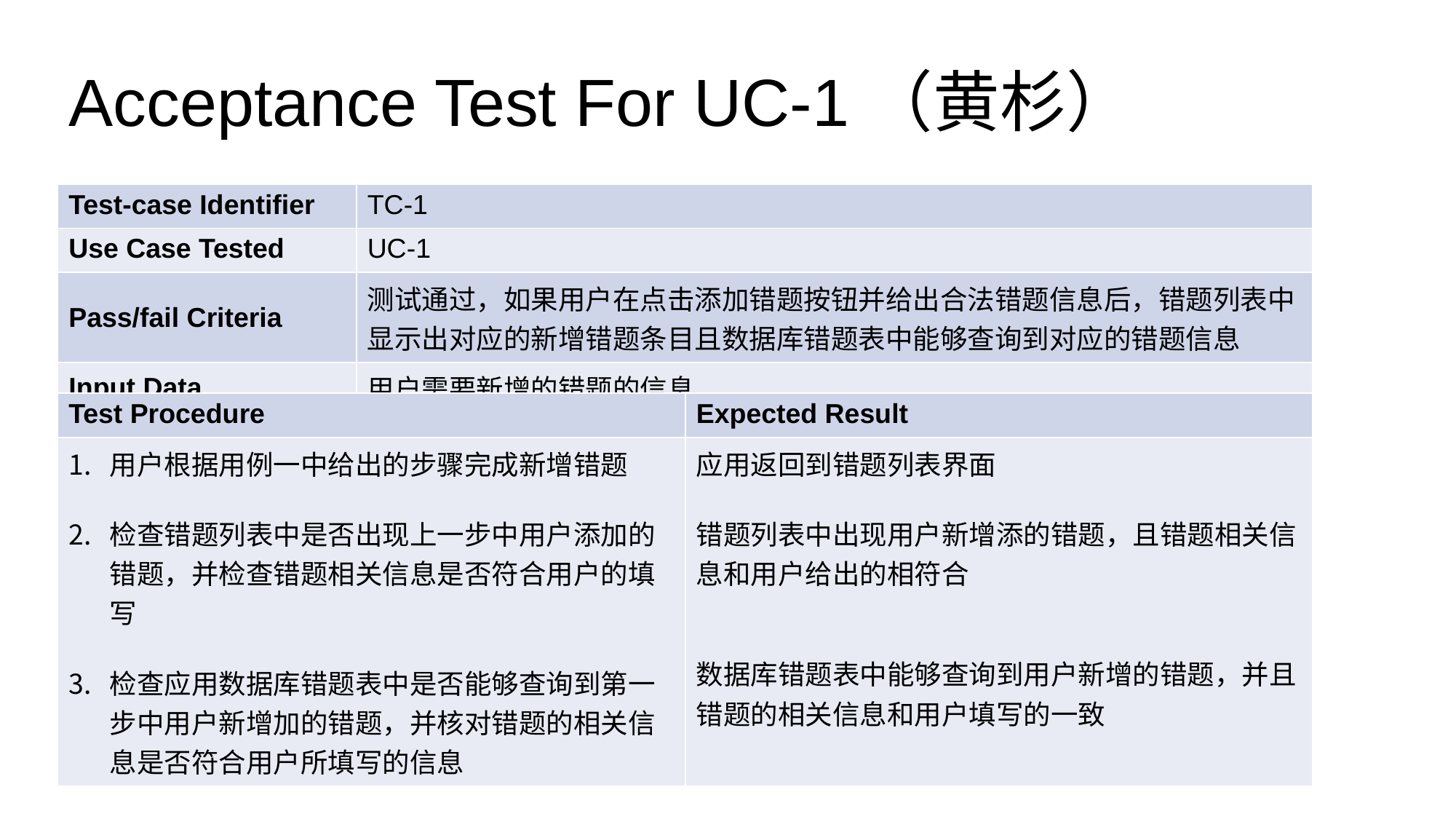

# Acceptance Test For UC-1（黄杉）
| Test-case Identifier | TC-1 |
| --- | --- |
| Use Case Tested | UC-1 |
| Pass/fail Criteria | 测试通过，如果用户在点击添加错题按钮并给出合法错题信息后，错题列表中显示出对应的新增错题条目且数据库错题表中能够查询到对应的错题信息 |
| Input Data | 用户需要新增的错题的信息 |
| Test Procedure | Expected Result |
| --- | --- |
| 用户根据用例一中给出的步骤完成新增错题 检查错题列表中是否出现上一步中用户添加的错题，并检查错题相关信息是否符合用户的填写 检查应用数据库错题表中是否能够查询到第一步中用户新增加的错题，并核对错题的相关信息是否符合用户所填写的信息 | 应用返回到错题列表界面 错题列表中出现用户新增添的错题，且错题相关信息和用户给出的相符合 数据库错题表中能够查询到用户新增的错题，并且错题的相关信息和用户填写的一致 |